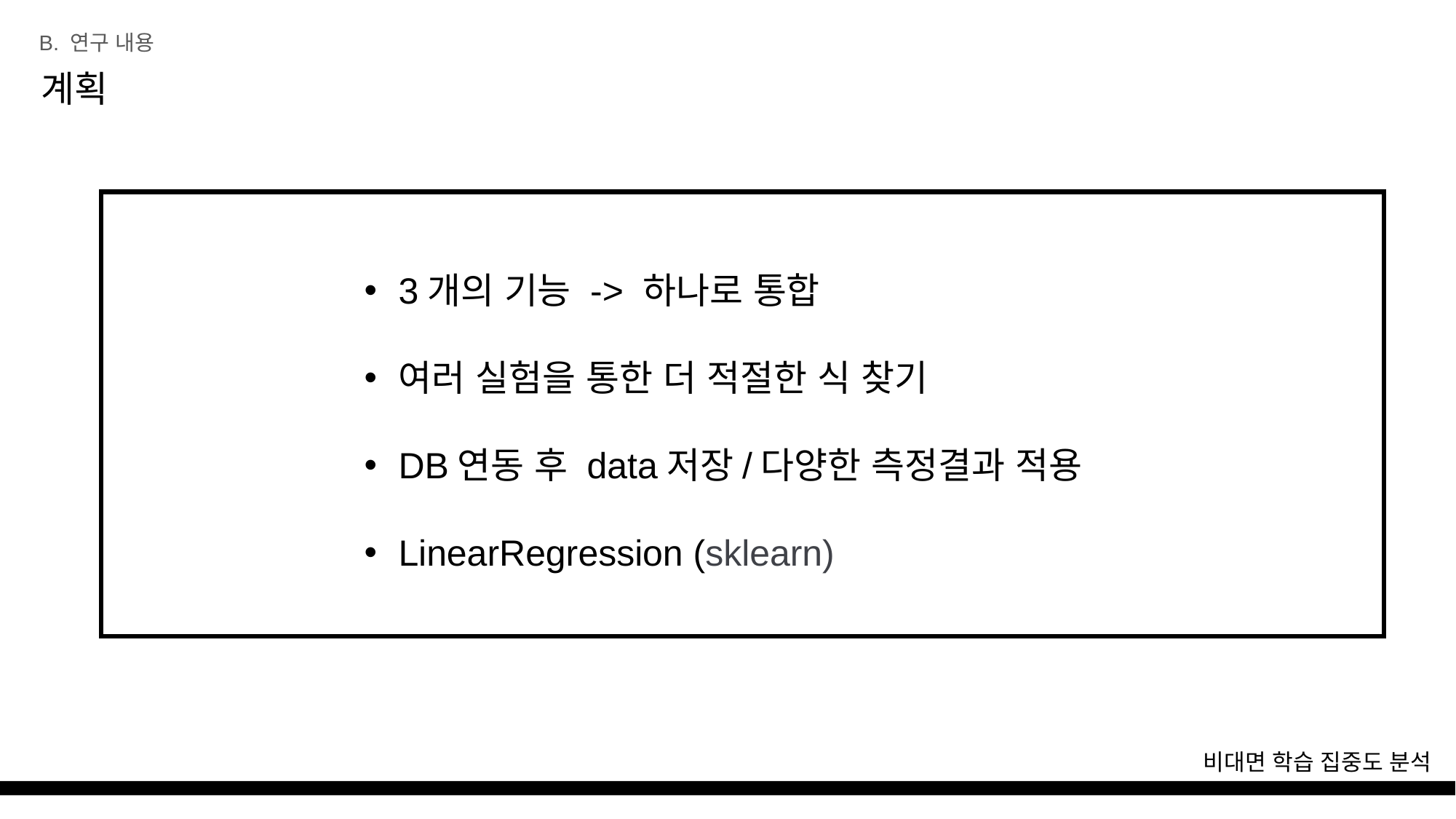

B. 연구 내용
계획

3개의 기능 -> 하나로 통합

여러 실험을 통한 더 적절한 식 찾기

DB연동 후 data저장/다양한 측정결과 적용

LinearRegression (sklearn)

비대면 학습 집중도 분석